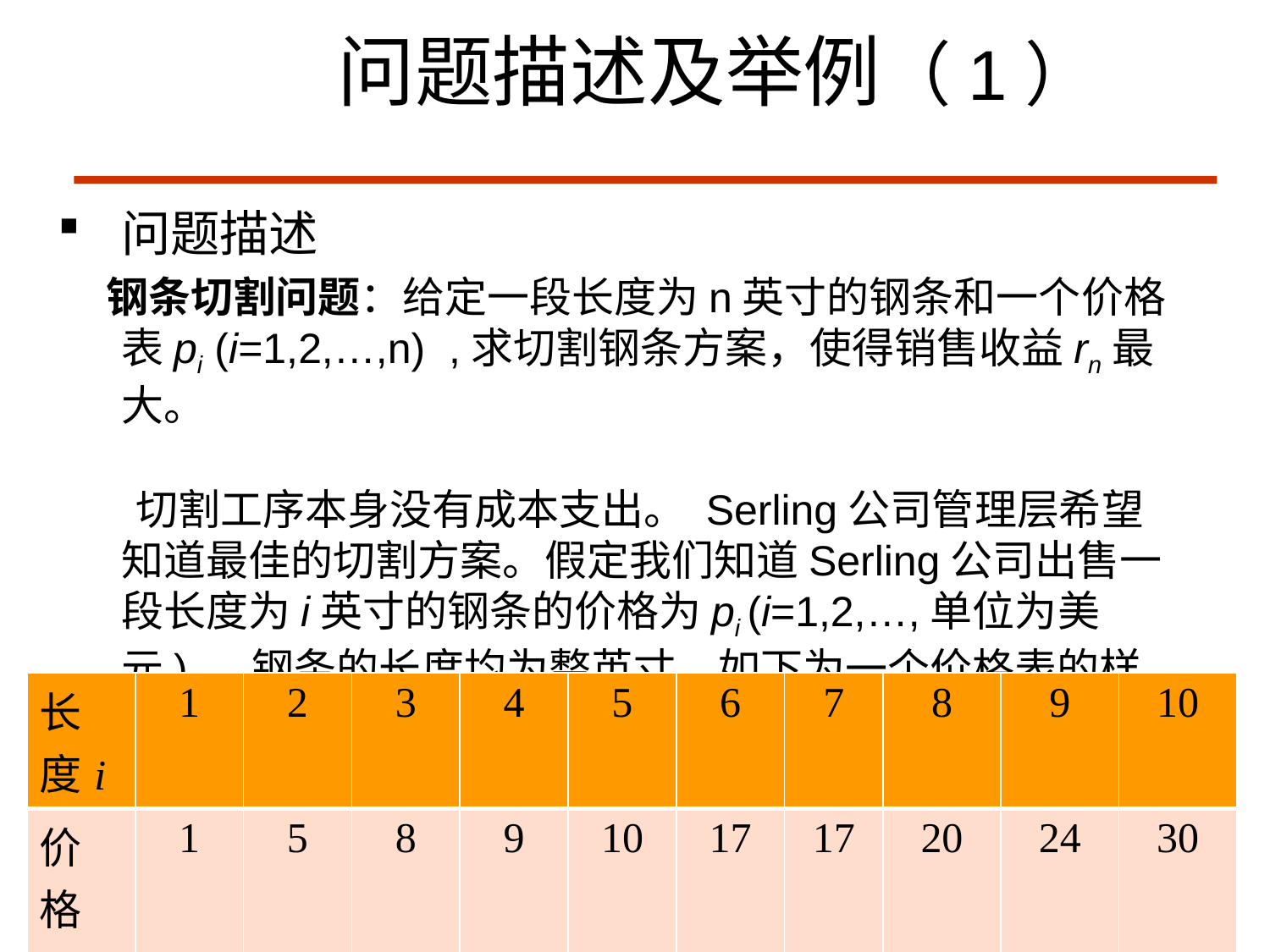

问题描述及举例（1）
问题描述
    钢条切割问题：给定一段长度为n英寸的钢条和一个价格表pi (i=1,2,…,n)  ,求切割钢条方案，使得销售收益rn最大。

	 切割工序本身没有成本支出。 Serling公司管理层希望知道最佳的切割方案。假定我们知道Serling公司出售一段长度为i英寸的钢条的价格为pi (i=1,2,…,单位为美元) 。钢条的长度均为整英寸。如下为一个价格表的样例。
| 长度i | 1 | 2 | 3 | 4 | 5 | 6 | 7 | 8 | 9 | 10 |
| --- | --- | --- | --- | --- | --- | --- | --- | --- | --- | --- |
| 价格pi | 1 | 5 | 8 | 9 | 10 | 17 | 17 | 20 | 24 | 30 |
7/4/2019
算法设计与分析
7